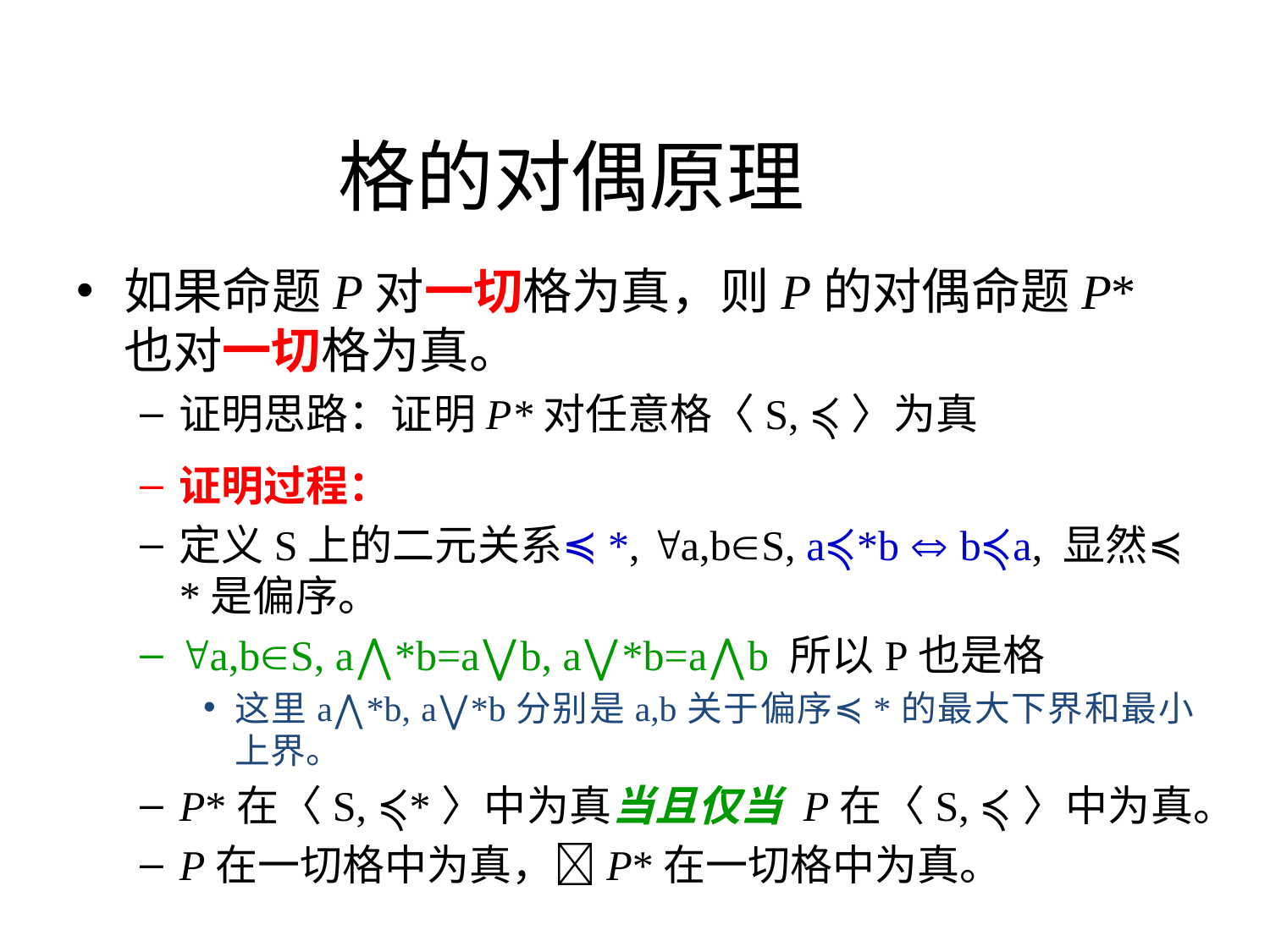

# 格的对偶原理
如果命题P对一切格为真，则P的对偶命题P*也对一切格为真。
证明思路：证明P*对任意格〈S, ≼〉为真
证明过程：
定义S上的二元关系≼*, ∀a,b∈S, a≼*b ⇔ b≼a, 显然≼*是偏序。
∀a,b∈S, a⋀*b=a⋁b, a⋁*b=a⋀b 所以P也是格
这里a⋀*b, a⋁*b分别是a,b关于偏序≼*的最大下界和最小上界。
P*在〈S, ≼*〉中为真当且仅当 P在〈S, ≼〉中为真。
P在一切格中为真，∴P*在一切格中为真。